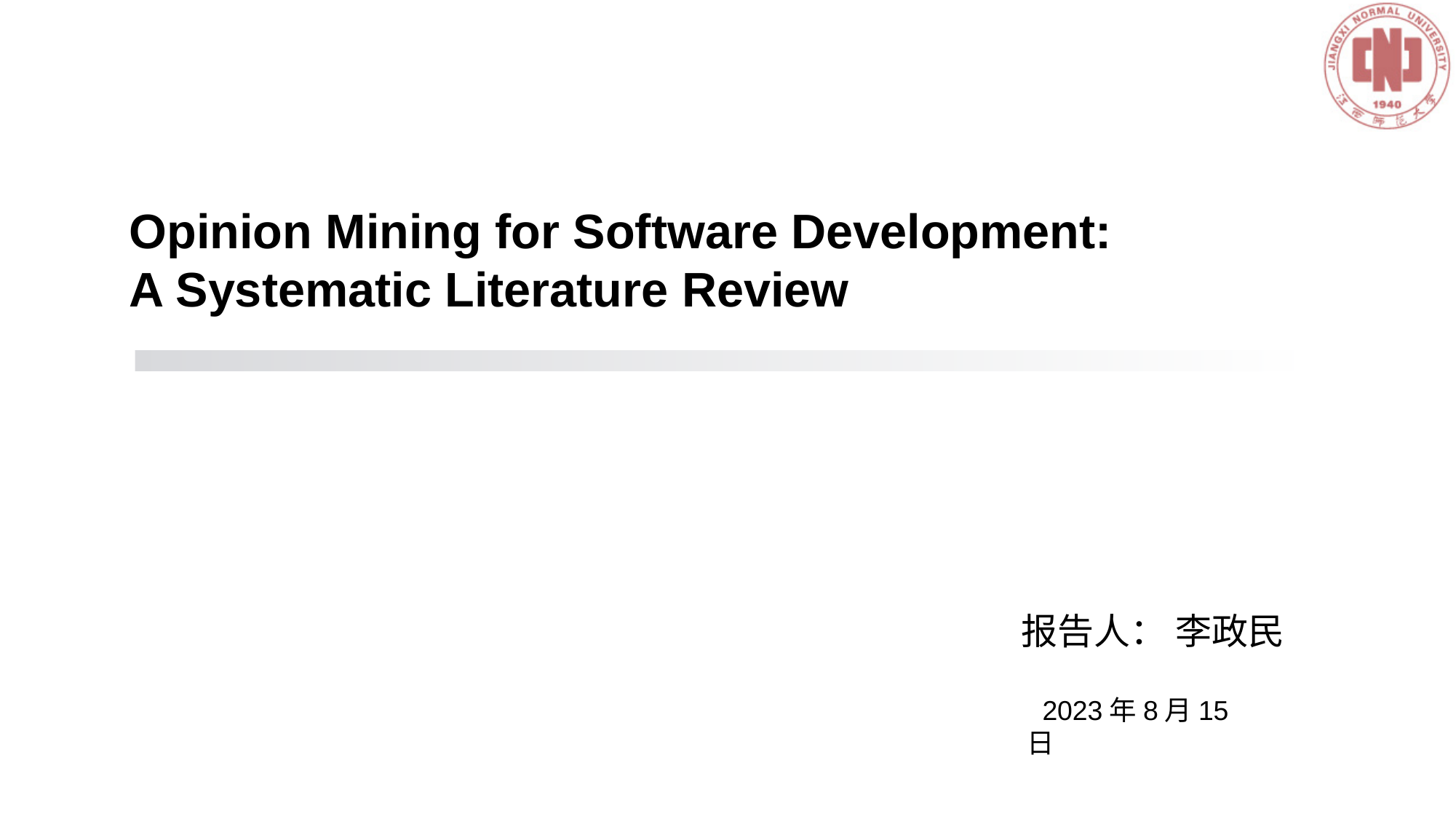

Opinion Mining for Software Development:
A Systematic Literature Review

报告人： 李政民
  2023年8月15日